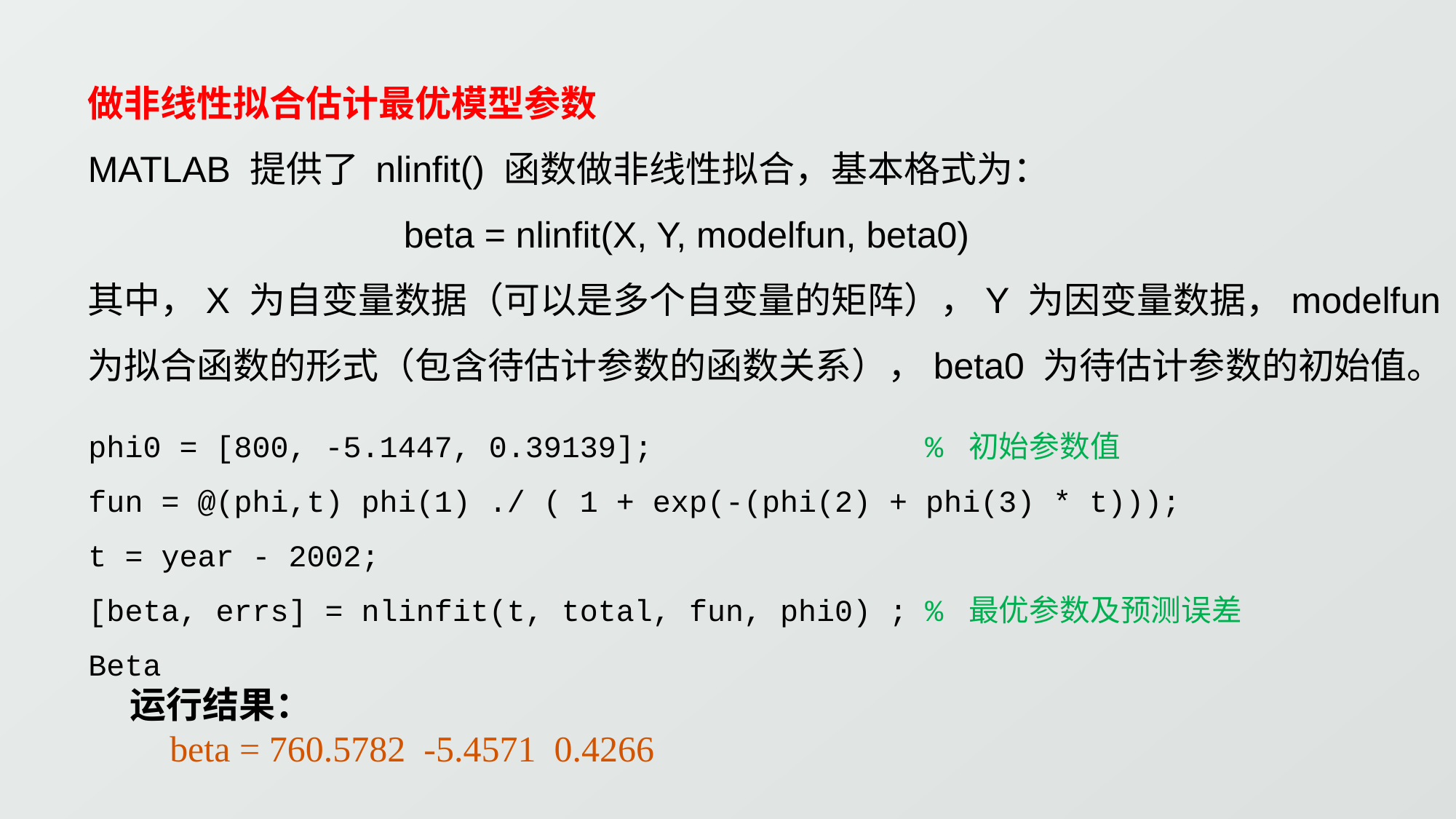

做非线性拟合估计最优模型参数
MATLAB 提供了 nlinfit() 函数做非线性拟合，基本格式为：
                               beta = nlinfit(X, Y, modelfun, beta0)
其中，X 为自变量数据（可以是多个自变量的矩阵），Y 为因变量数据，modelfun
为拟合函数的形式（包含待估计参数的函数关系），beta0 为待估计参数的初始值。
phi0 = [800, -5.1447, 0.39139];               % 初始参数值
fun = @(phi,t) phi(1) ./ ( 1 + exp(-(phi(2) + phi(3) * t)));
t = year - 2002;
[beta, errs] = nlinfit(t, total, fun, phi0) ; % 最优参数及预测误差
Beta
    运行结果：
        beta = 760.5782  -5.4571  0.4266